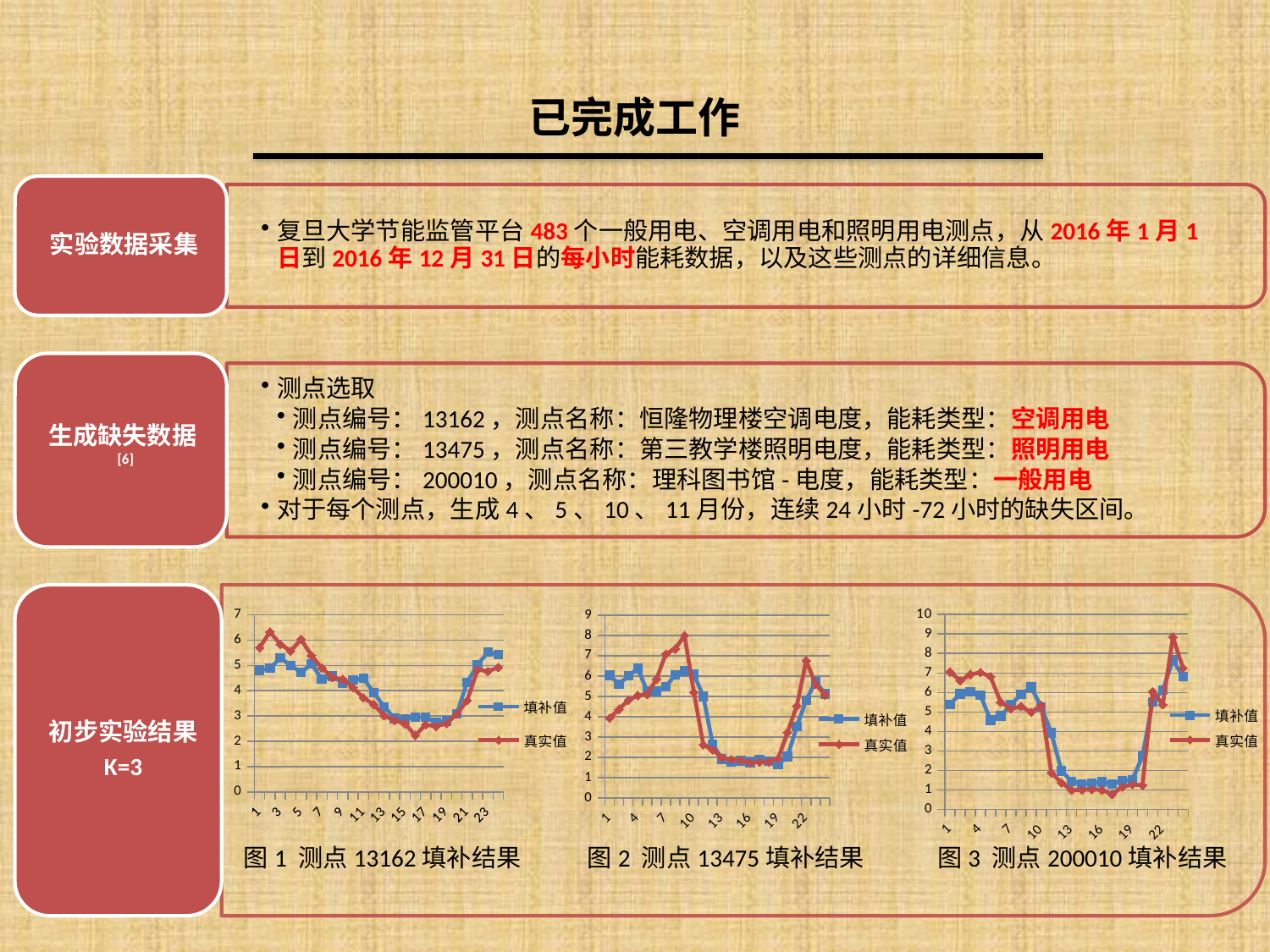

# 已完成工作
复旦大学节能监管平台483个一般用电、空调用电和照明用电测点，从2016年1月1日到2016年12月31日的每小时能耗数据，以及这些测点的详细信息。
实验数据采集
测点选取
测点编号：13162，测点名称：恒隆物理楼空调电度，能耗类型：空调用电
测点编号：13475，测点名称：第三教学楼照明电度，能耗类型：照明用电
测点编号：200010，测点名称：理科图书馆-电度，能耗类型：一般用电
对于每个测点，生成4、5、10、11月份，连续24小时-72小时的缺失区间。
生成缺失数据[6]

初步实验结果
K=3

### Chart

| Category | 填补值 | 真实值 |
|---|---|---|
| 1 | 4.80568962 | 5.69844789 |
| 2 | 4.88344187 | 6.31929047 |
| 3 | 5.29091136 | 5.83148559 |
| 4 | 4.99955078 | 5.5654102 |
| 5 | 4.71876141 | 6.03104213 |
| 6 | 5.06275676 | 5.38802661 |
| 7 | 4.45584365 | 4.90022173 |
| 8 | 4.57448076 | 4.5232816 |
| 9 | 4.31025262 | 4.45676275 |
| 10 | 4.42271864 | 4.12416851 |
| 11 | 4.48723647 | 3.72505543 |
| 12 | 3.93024078 | 3.45898004 |
| 13 | 3.36830026 | 3.01552106 |
| 14 | 2.90872207 | 2.83813747 |
| 15 | 2.89135749 | 2.70509978 |
| 16 | 2.96350129 | 2.23946785 |
| 17 | 2.96375847 | 2.66075388 |
| 18 | 2.76076123 | 2.59423503 |
| 19 | 2.80836665 | 2.70509978 |
| 20 | 3.08814853 | 3.08203991 |
| 21 | 4.33203011 | 3.61419069 |
| 22 | 5.02600679 | 4.83370288 |
| 23 | 5.51500968 | 4.76718404 |
| 24 | 5.43215272 | 4.92239468 |

### Chart

| Category | 填补值 | 真实值 |
|---|---|---|
| 1 | 6.04331327 | 3.93820055 |
| 2 | 5.61578272 | 4.3715709 |
| 3 | 6.01341818 | 4.81924669 |
| 4 | 6.37487387 | 5.04897506 |
| 5 | 5.27384935 | 5.1011478 |
| 6 | 5.25034188 | 5.85765256 |
| 7 | 5.47760808 | 7.09380996 |
| 8 | 6.07558173 | 7.34289273 |
| 9 | 6.2595589 | 8.00094248 |
| 10 | 6.07743046 | 5.20717628 |
| 11 | 5.01042567 | 2.62294254 |
| 12 | 2.65574331 | 2.37301828 |
| 13 | 1.90974692 | 1.99182066 |
| 14 | 1.78206491 | 1.89336565 |
| 15 | 1.83025232 | 1.86727928 |
| 16 | 1.75505698 | 1.74273789 |
| 17 | 1.90337081 | 1.76798277 |
| 18 | 1.81419933 | 1.79491063 |
| 19 | 1.63847545 | 1.93964792 |
| 20 | 2.03746888 | 3.23386852 |
| 21 | 3.51631884 | 4.54323606 |
| 22 | 4.82493359 | 6.76478508 |
| 23 | 5.73356517 | 5.6077283 |
| 24 | 5.12661935 | 5.07506143 |

### Chart

| Category | 填补值 | 真实值 |
|---|---|---|
| 1 | 5.39181756 | 7.05605645 |
| 2 | 5.92668783 | 6.61178623 |
| 3 | 6.04946839 | 6.92538874 |
| 4 | 5.8664523 | 7.02992291 |
| 5 | 4.57839407 | 6.8077878 |
| 6 | 4.79607965 | 5.50111068 |
| 7 | 5.37217862 | 5.16137462 |
| 8 | 5.89706505 | 5.29204234 |
| 9 | 6.27396991 | 4.9915066 |
| 10 | 5.26041576 | 5.34430942 |
| 11 | 3.92441996 | 1.88161505 |
| 12 | 1.97393549 | 1.37201098 |
| 13 | 1.44278268 | 0.99307461 |
| 14 | 1.31507428 | 1.00614138 |
| 15 | 1.35708708 | 1.03227492 |
| 16 | 1.41908002 | 1.00614138 |
| 17 | 1.30544365 | 0.78400627 |
| 18 | 1.48138035 | 1.14987587 |
| 19 | 1.51196163 | 1.28054358 |
| 20 | 2.74803484 | 1.24134326 |
| 21 | 5.51555851 | 6.04991507 |
| 22 | 6.12088378 | 5.38350973 |
| 23 | 7.662582 | 8.8462041 |
| 24 | 6.80924659 | 7.25205802 |
图1 测点13162填补结果
图2 测点13475填补结果
图3 测点200010填补结果